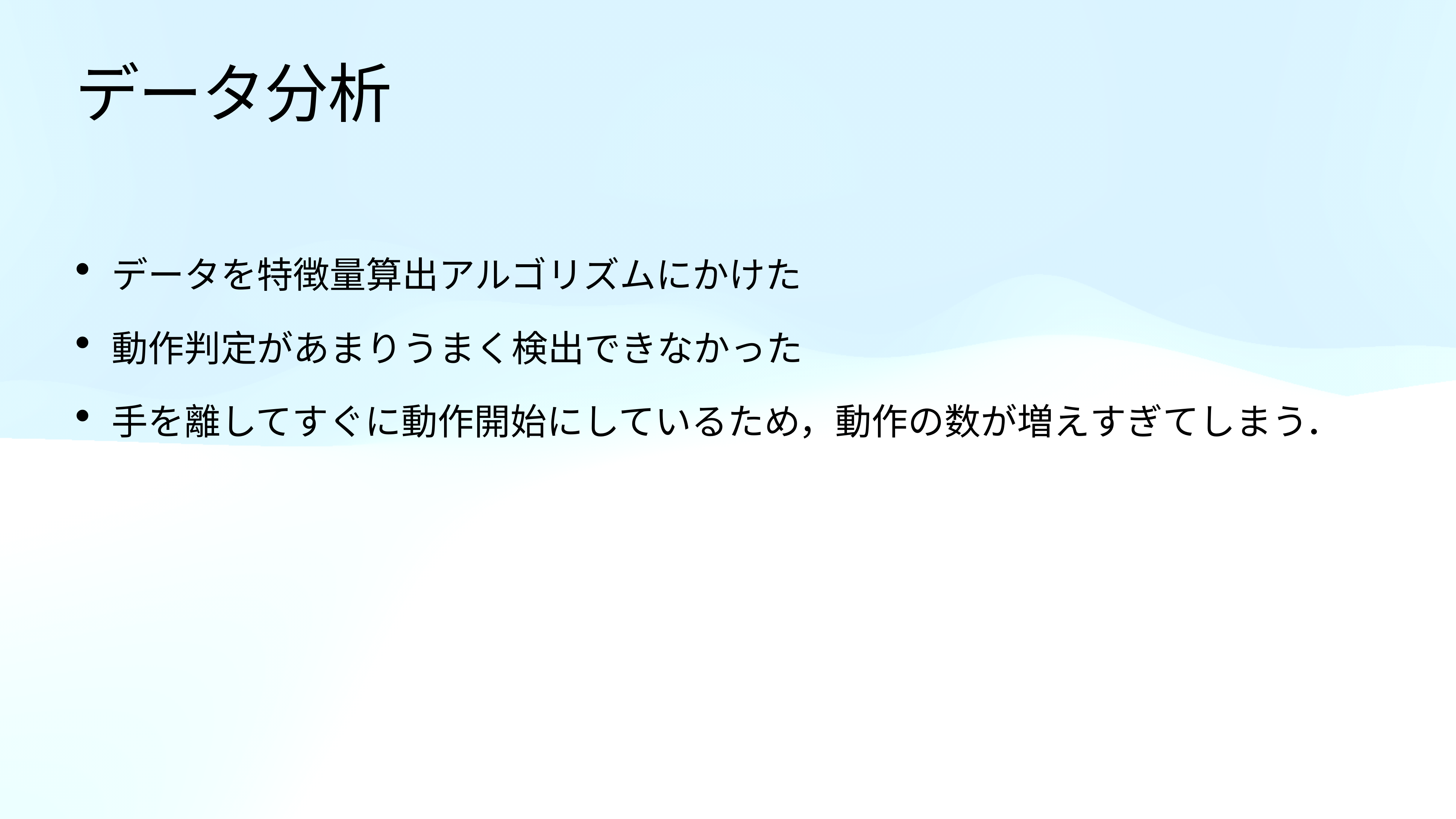

# データ分析

データを特徴量算出アルゴリズムにかけた
動作判定があまりうまく検出できなかった
手を離してすぐに動作開始にしているため，動作の数が増えすぎてしまう．